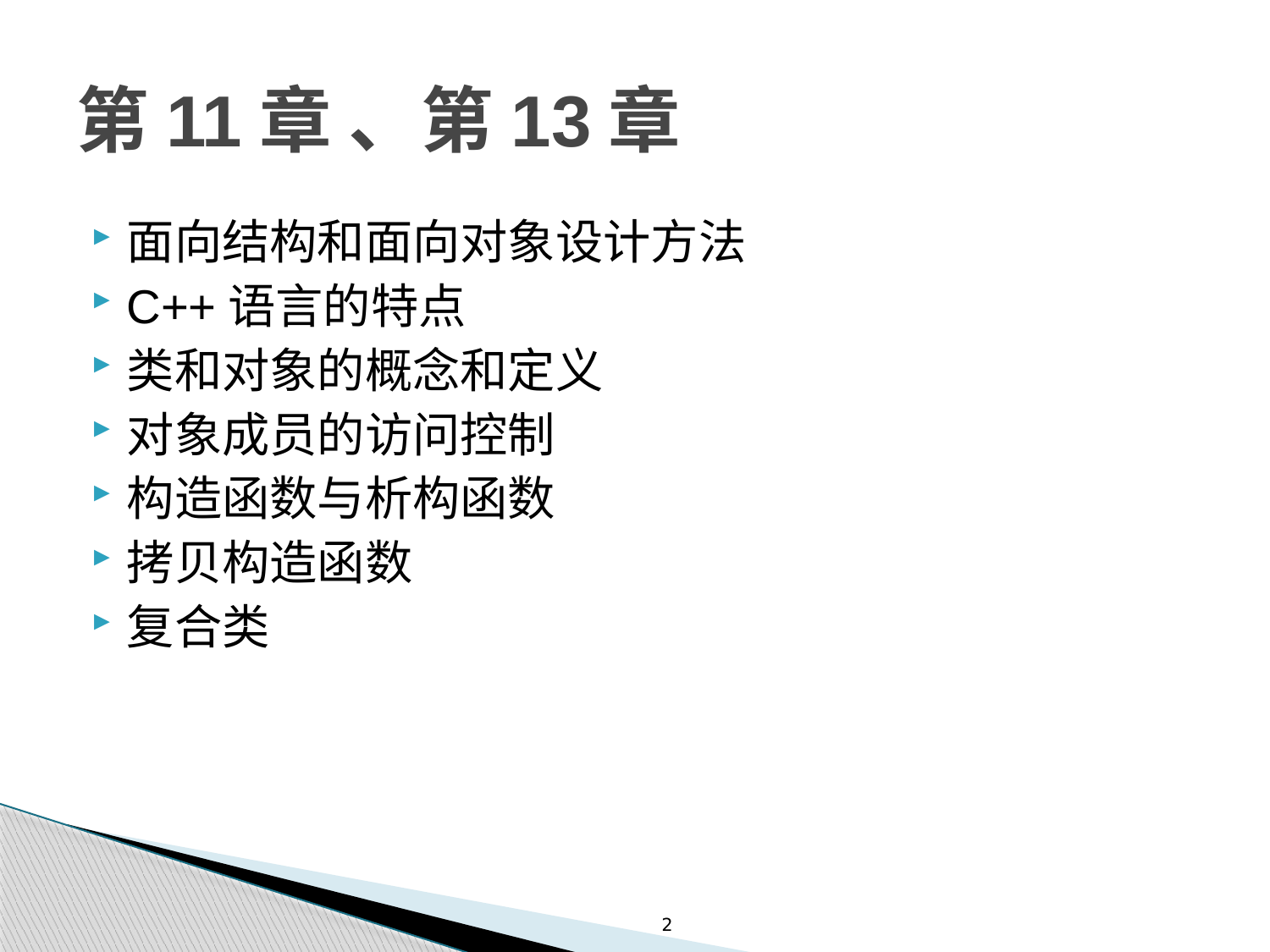

# 第11章 、第13章
面向结构和面向对象设计方法
C++语言的特点
类和对象的概念和定义
对象成员的访问控制
构造函数与析构函数
拷贝构造函数
复合类

2